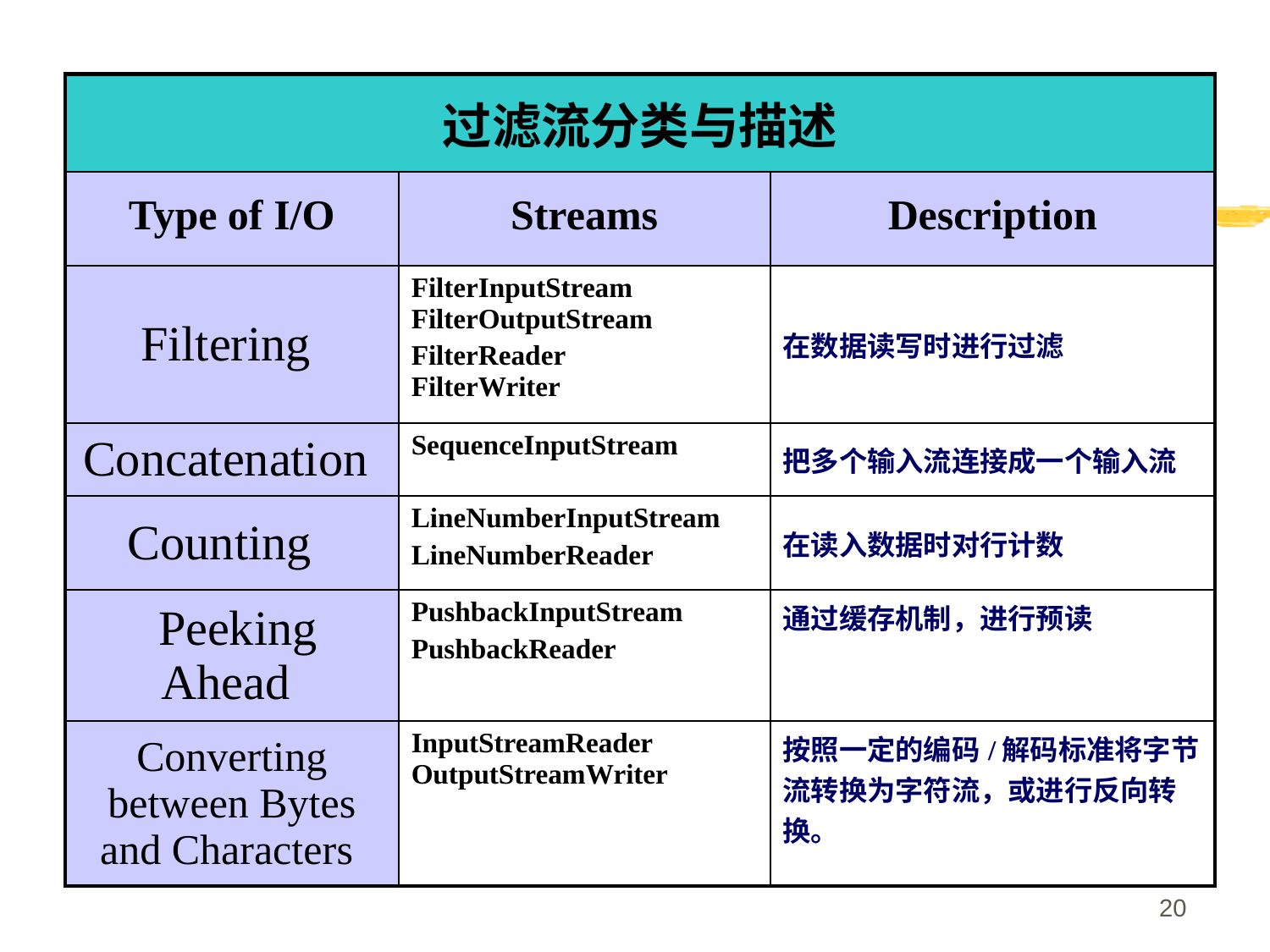

| 过滤流分类与描述 |  |  |
| --- | --- | --- |
| Type of I/O | Streams | Description |
| Filtering | FilterInputStream FilterOutputStream FilterReader FilterWriter | 在数据读写时进行过滤 |
| Concatenation | SequenceInputStream | 把多个输入流连接成一个输入流 |
| Counting | LineNumberInputStream LineNumberReader | 在读入数据时对行计数 |
| Peeking Ahead | PushbackInputStream PushbackReader | 通过缓存机制，进行预读 |
| Converting between Bytes and Characters | InputStreamReader OutputStreamWriter | 按照一定的编码/解码标准将字节流转换为字符流，或进行反向转换。 |

20